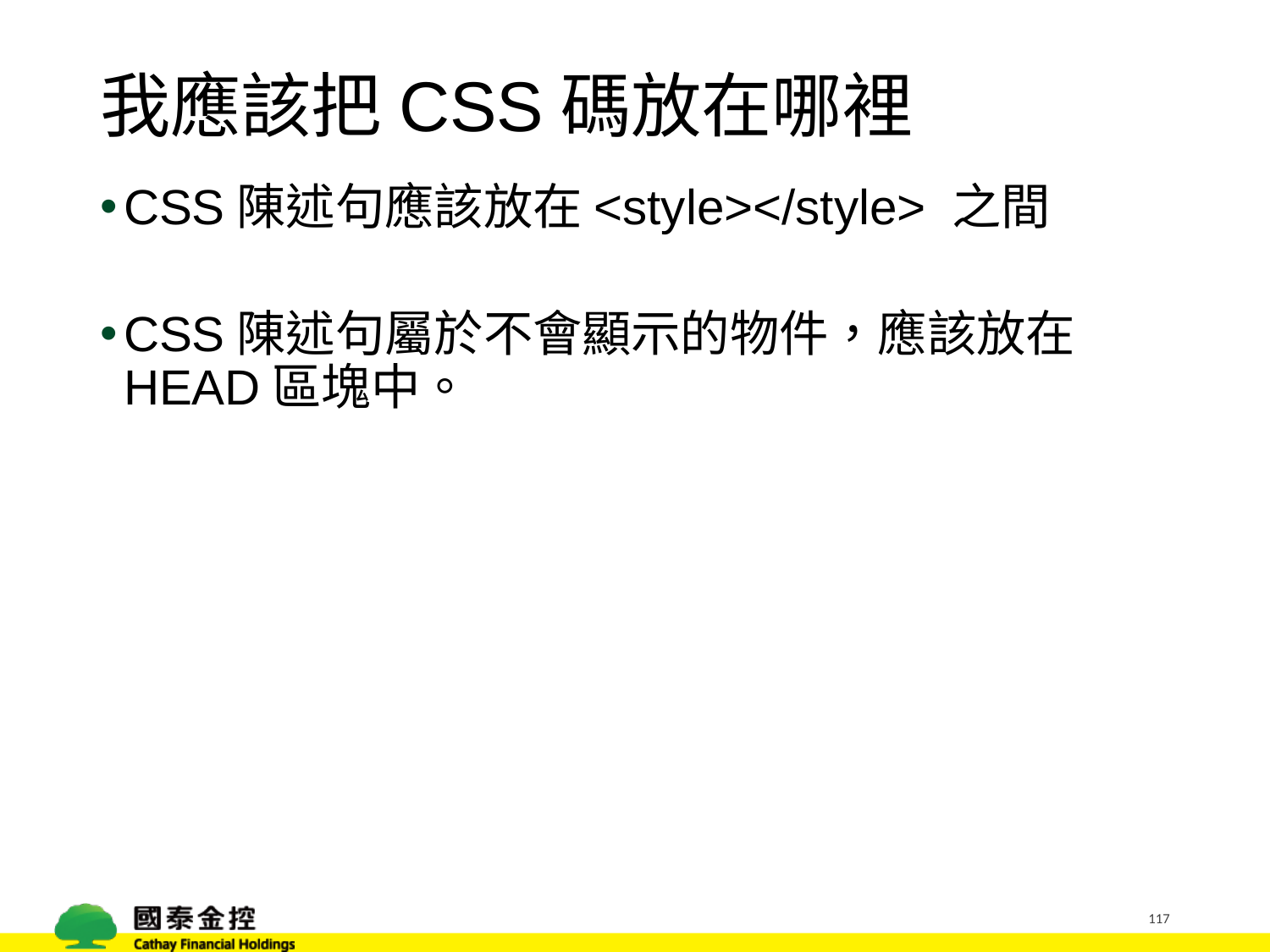

# 我應該把CSS碼放在哪裡
CSS陳述句應該放在<style></style> 之間

CSS陳述句屬於不會顯示的物件，應該放在HEAD區塊中。